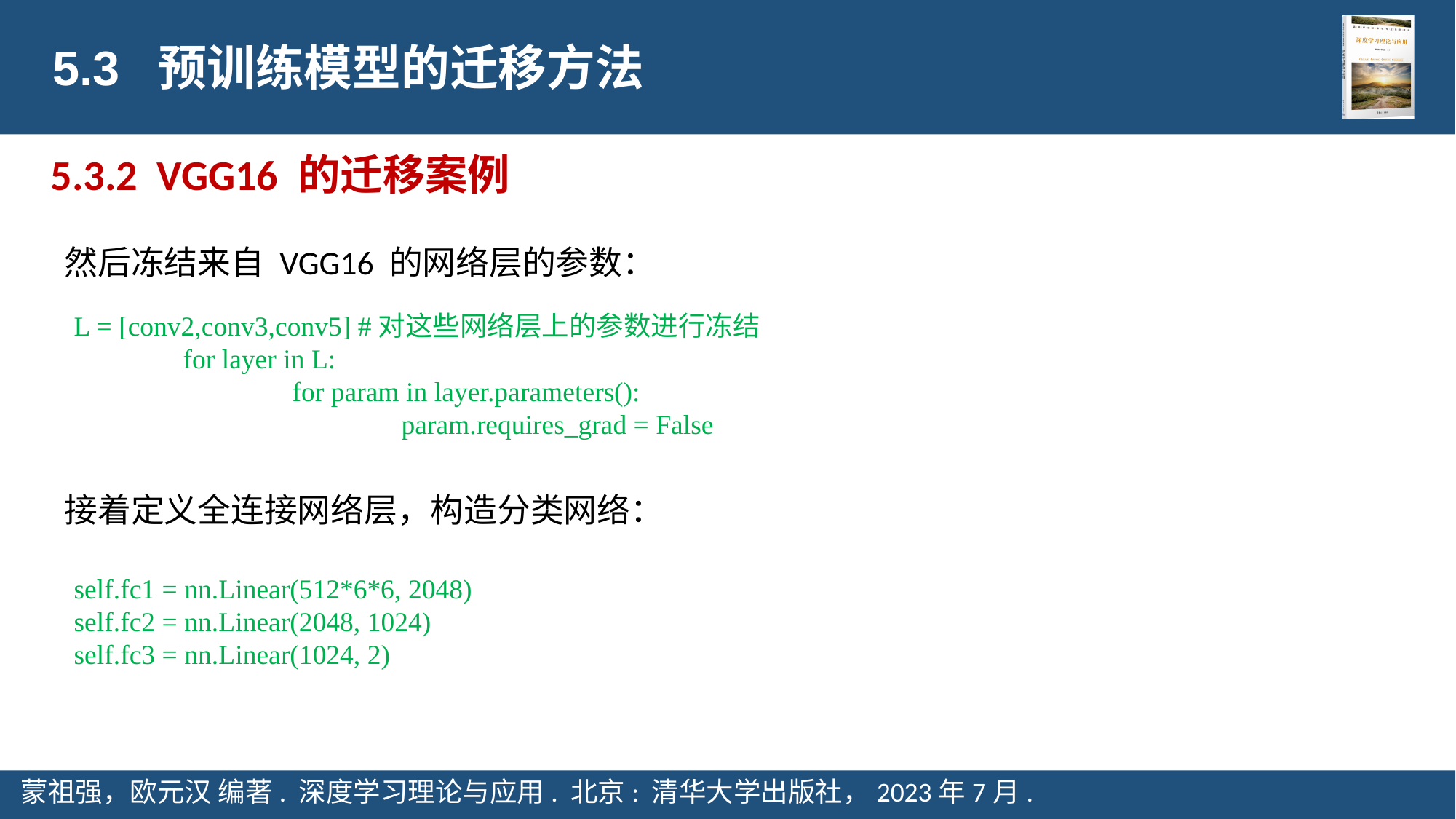

5.3  预训练模型的迁移方法

5.3.2  VGG16 的迁移案例
然后冻结来自 VGG16 的网络层的参数：
L = [conv2,conv3,conv5] #对这些网络层上的参数进行冻结
	for layer in L:
		for param in layer.parameters():
			param.requires_grad = False
接着定义全连接网络层，构造分类网络：
self.fc1 = nn.Linear(512*6*6, 2048)
self.fc2 = nn.Linear(2048, 1024)
self.fc3 = nn.Linear(1024, 2)